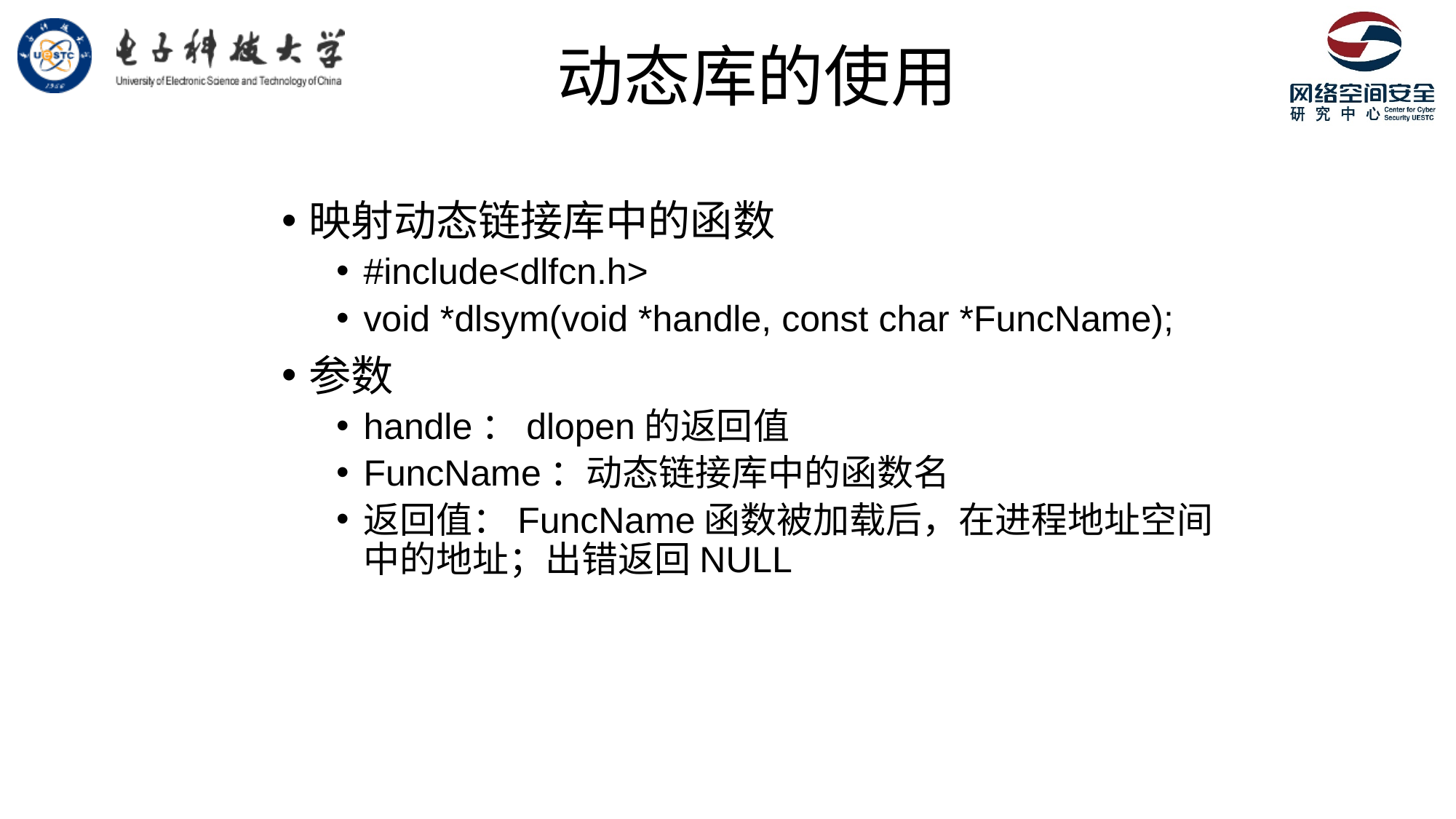

# 动态库的使用
映射动态链接库中的函数
#include<dlfcn.h>
void *dlsym(void *handle, const char *FuncName);
参数
handle：dlopen的返回值
FuncName：动态链接库中的函数名
返回值：FuncName函数被加载后，在进程地址空间中的地址；出错返回NULL